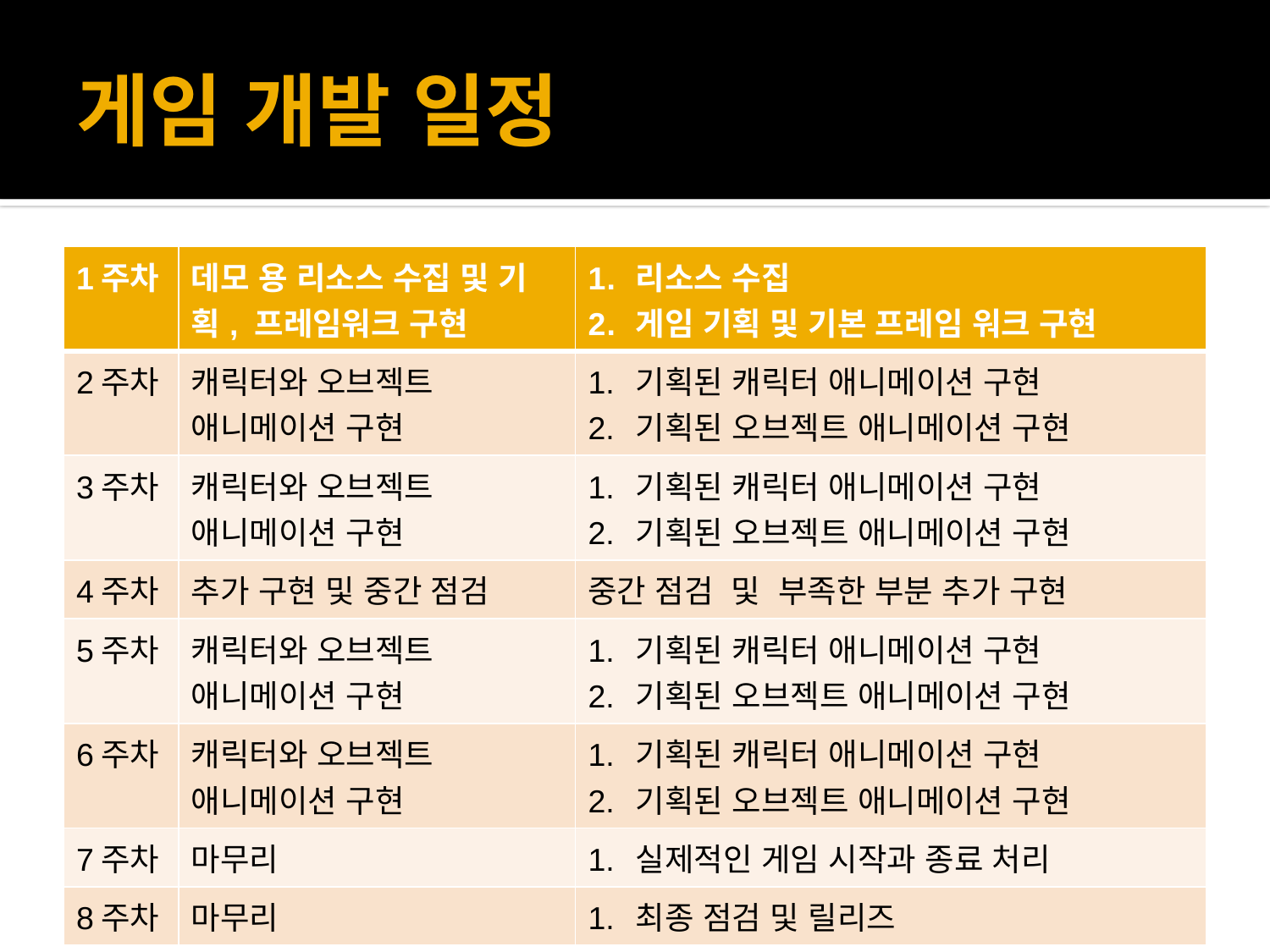

# 게임 개발 일정
| 1주차 | 데모 용 리소스 수집 및 기획, 프레임워크 구현 | 리소스 수집 게임 기획 및 기본 프레임 워크 구현 |
| --- | --- | --- |
| 2주차 | 캐릭터와 오브젝트 애니메이션 구현 | 기획된 캐릭터 애니메이션 구현 기획된 오브젝트 애니메이션 구현 |
| 3주차 | 캐릭터와 오브젝트 애니메이션 구현 | 기획된 캐릭터 애니메이션 구현 기획된 오브젝트 애니메이션 구현 |
| 4주차 | 추가 구현 및 중간 점검 | 중간 점검 및 부족한 부분 추가 구현 |
| 5주차 | 캐릭터와 오브젝트 애니메이션 구현 | 기획된 캐릭터 애니메이션 구현 기획된 오브젝트 애니메이션 구현 |
| 6주차 | 캐릭터와 오브젝트 애니메이션 구현 | 기획된 캐릭터 애니메이션 구현 기획된 오브젝트 애니메이션 구현 |
| 7주차 | 마무리 | 실제적인 게임 시작과 종료 처리 |
| 8주차 | 마무리 | 최종 점검 및 릴리즈 |